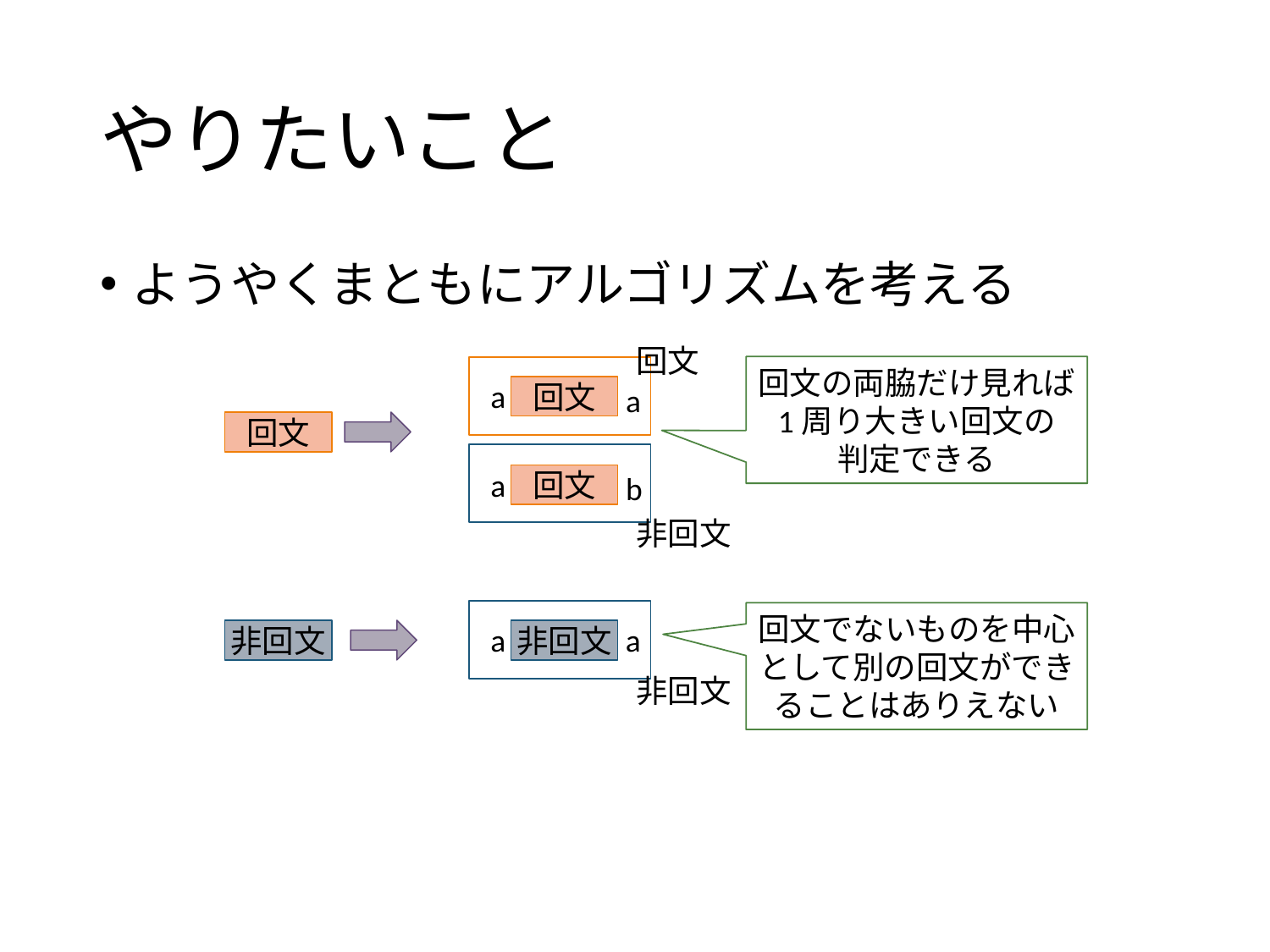

# やりたいこと
ようやくまともにアルゴリズムを考える
回文
回文の両脇だけ見れば
1周り大きい回文の
判定できる

a
a
回文
回文

a
b
回文
非回文

回文でないものを中心として別の回文ができることはありえない
a
a

非回文
非回文
非回文